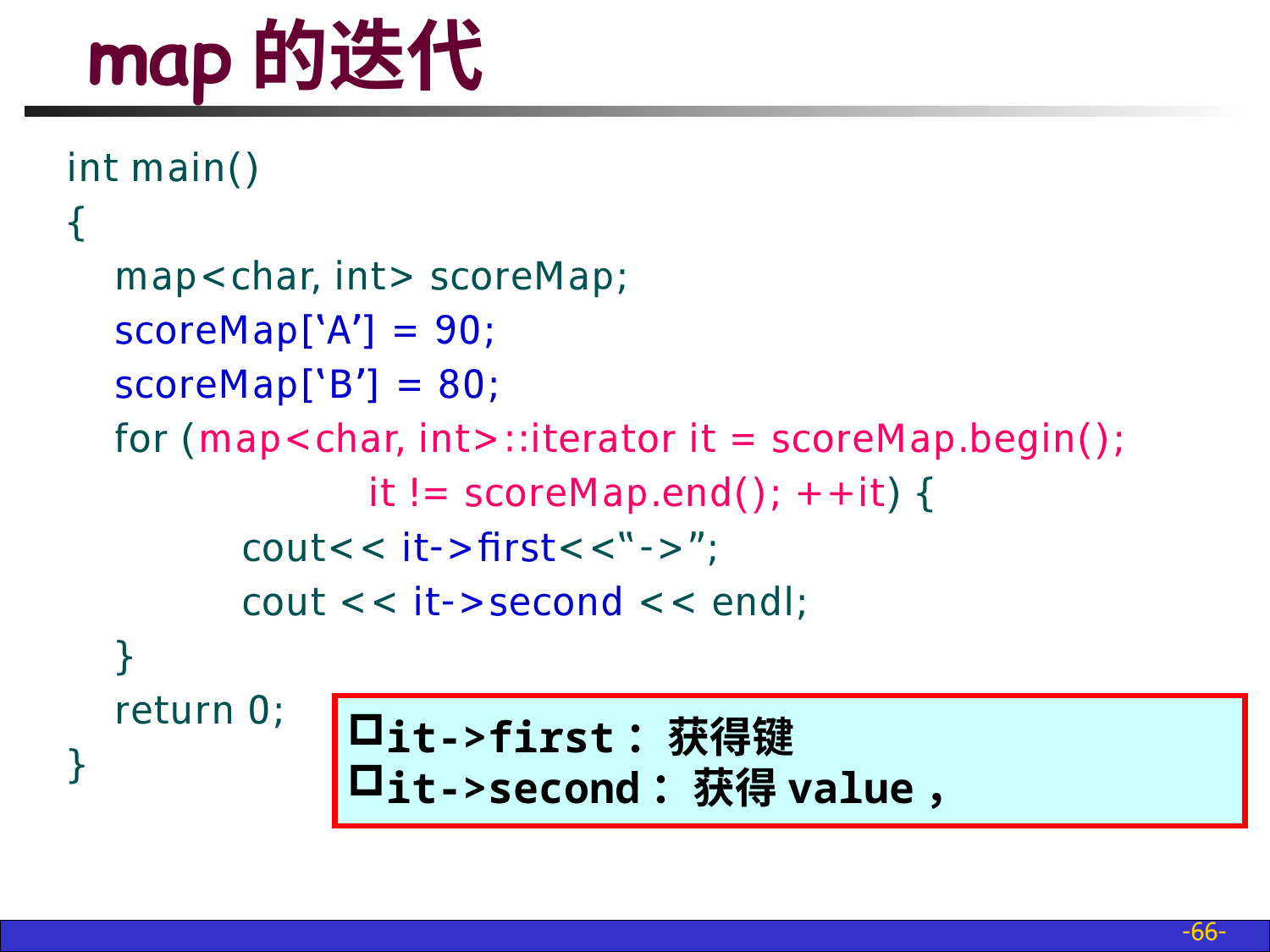

# map的迭代
int main()
{
	map<char, int> scoreMap;
	scoreMap[‘A’] = 90;
	scoreMap[‘B’] = 80;
	for (map<char, int>::iterator it = scoreMap.begin();
			it != scoreMap.end(); ++it) {
		cout<< it->first<<“->”;
		cout << it->second << endl;
	}
	return 0;
}
it->first：获得键
it->second：获得value，
-66-